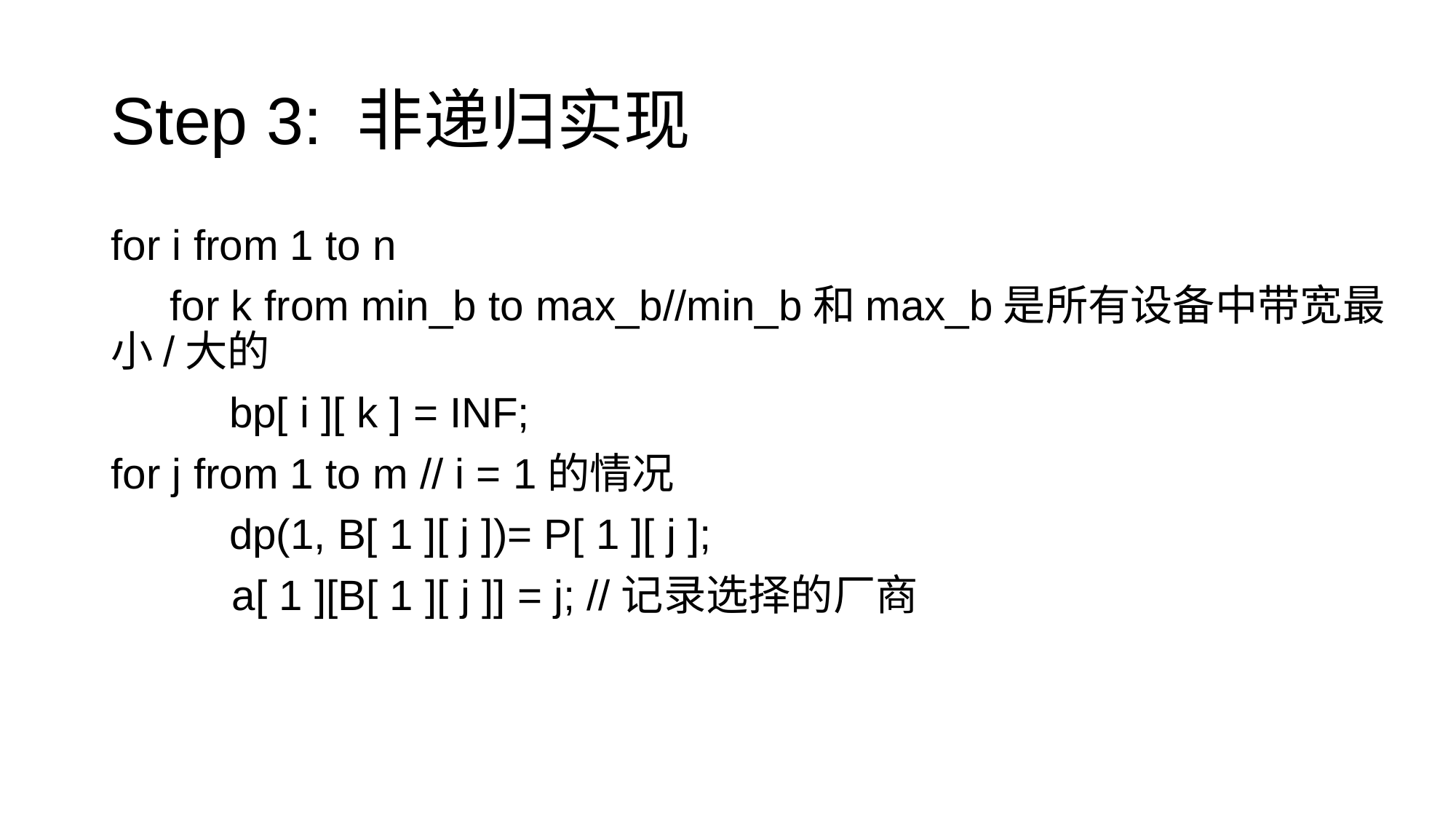

# Step 3: 非递归实现
for i from 1 to n
     for k from min_b to max_b//min_b和max_b是所有设备中带宽最小/大的
          bp[ i ][ k ] = INF;
for j from 1 to m // i = 1的情况
          dp(1, B[ 1 ][ j ])= P[ 1 ][ j ];
        	 a[ 1 ][B[ 1 ][ j ]] = j; //记录选择的厂商